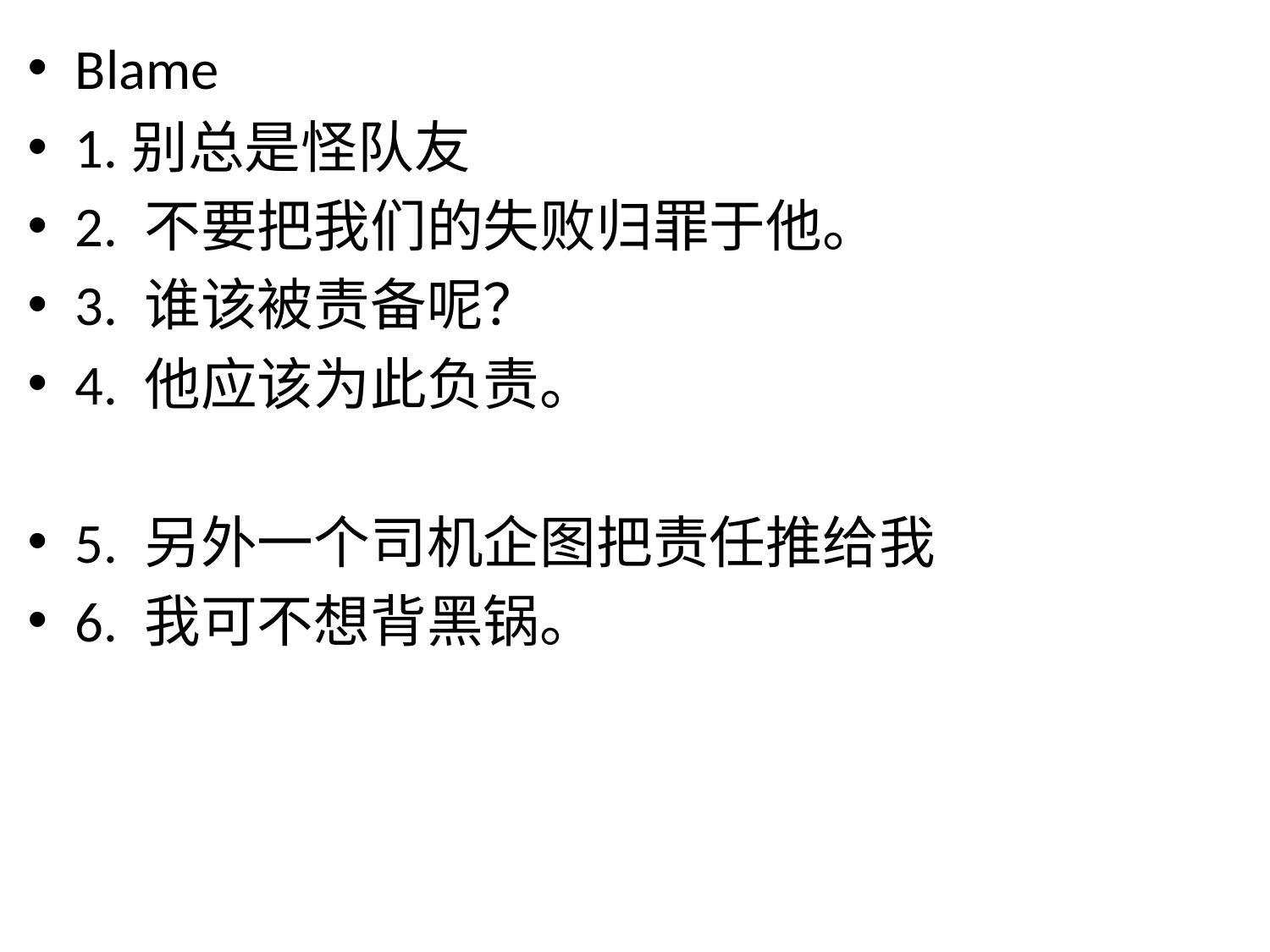

Blame
1.别总是怪队友
2. 不要把我们的失败归罪于他。
3. 谁该被责备呢？
4. 他应该为此负责。

5. 另外一个司机企图把责任推给我
6. 我可不想背黑锅。